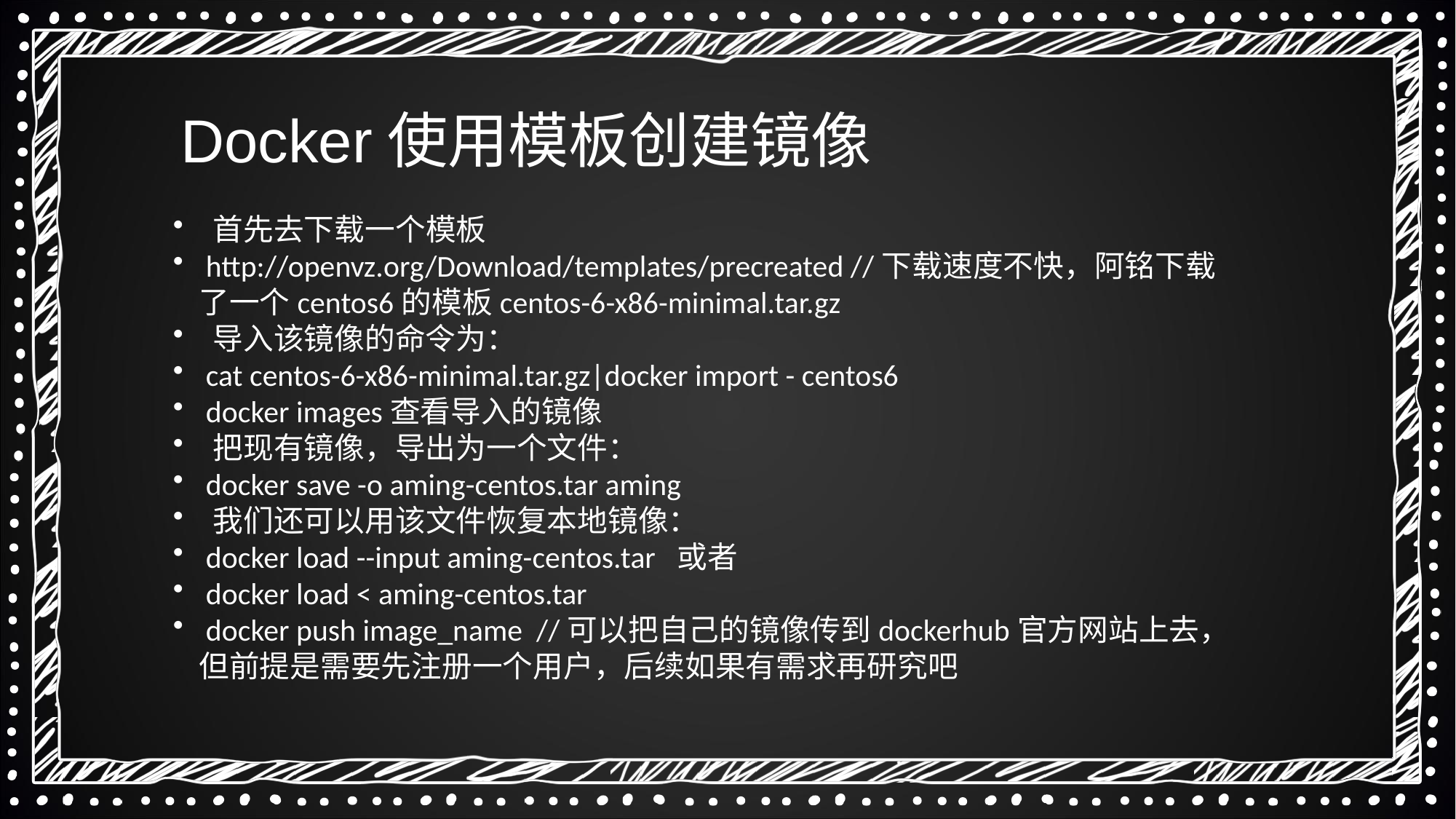

Docker使用模板创建镜像
 首先去下载一个模板
 http://openvz.org/Download/templates/precreated //下载速度不快，阿铭下载了一个centos6的模板centos-6-x86-minimal.tar.gz
 导入该镜像的命令为：
 cat centos-6-x86-minimal.tar.gz|docker import - centos6
 docker images查看导入的镜像
 把现有镜像，导出为一个文件：
 docker save -o aming-centos.tar aming
 我们还可以用该文件恢复本地镜像：
 docker load --input aming-centos.tar  或者
 docker load < aming-centos.tar
 docker push image_name  //可以把自己的镜像传到dockerhub官方网站上去，但前提是需要先注册一个用户，后续如果有需求再研究吧